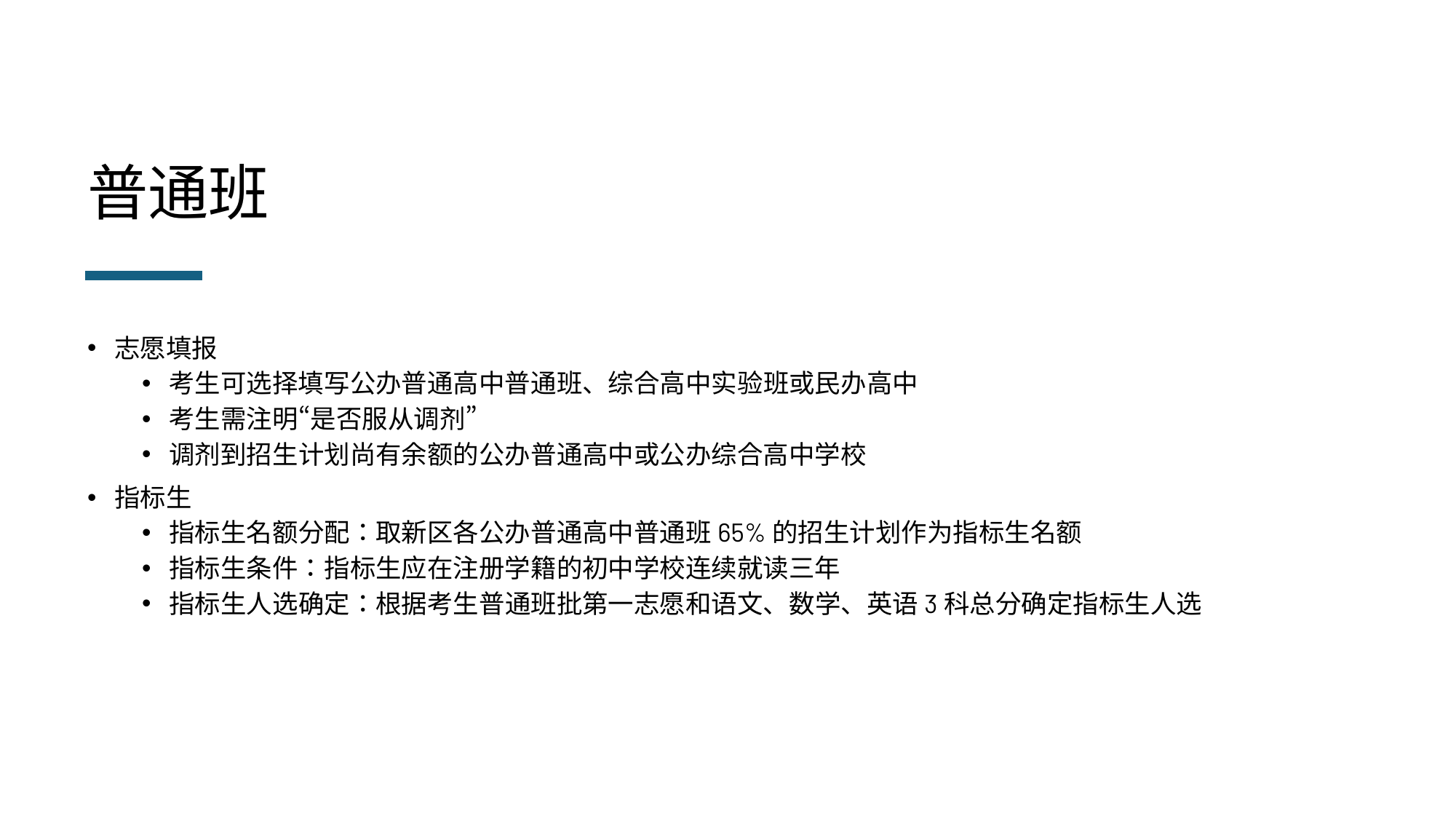

# 普通班
志愿填报
考生可选择填写公办普通高中普通班、综合高中实验班或民办高中
考生需注明“是否服从调剂”
调剂到招生计划尚有余额的公办普通高中或公办综合高中学校
指标生
指标生名额分配：取新区各公办普通高中普通班65%的招生计划作为指标生名额
指标生条件：指标生应在注册学籍的初中学校连续就读三年
指标生人选确定：根据考生普通班批第一志愿和语文、数学、英语3科总分确定指标生人选